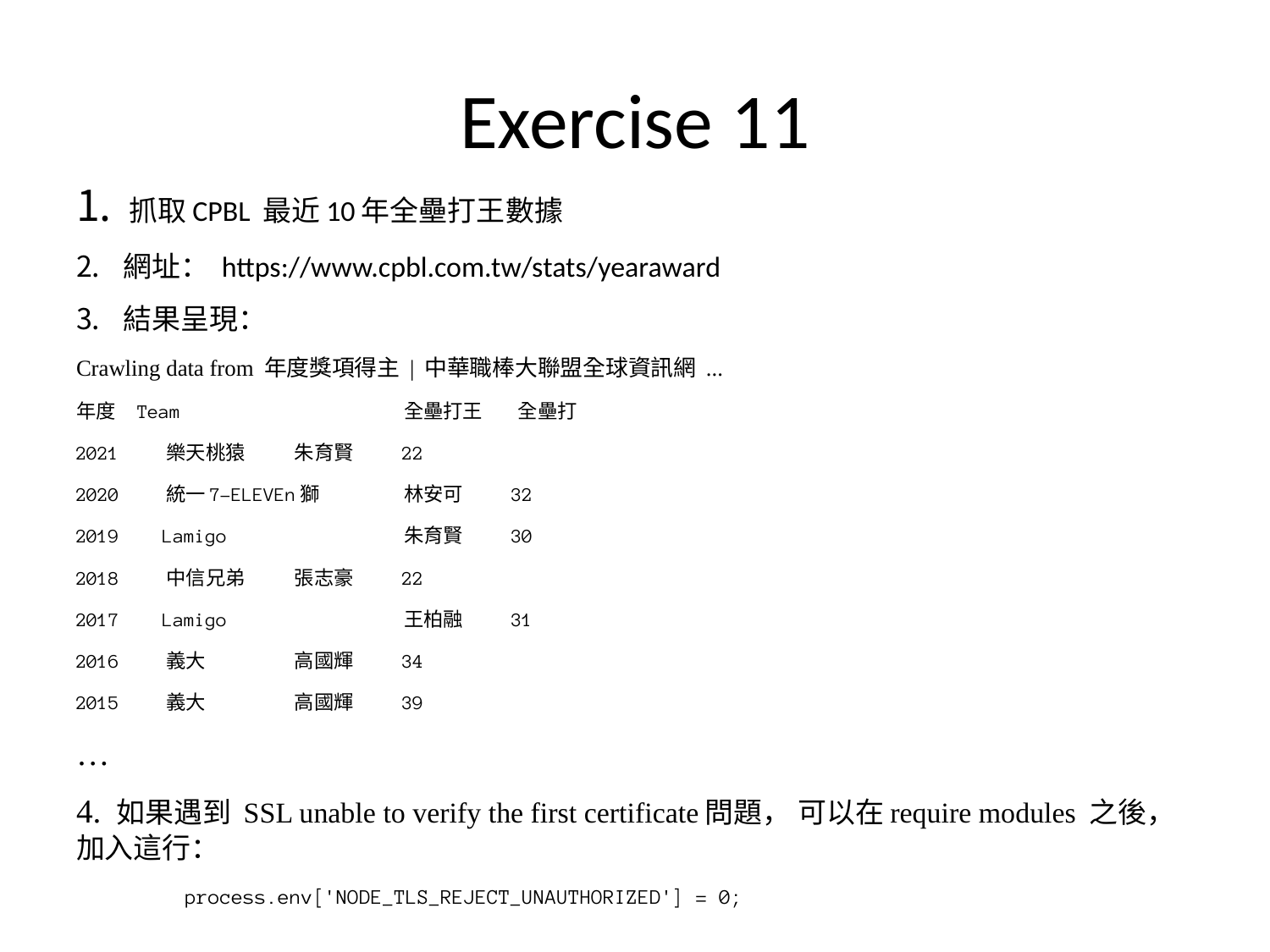

# Exercise 11
 抓取CPBL 最近10年全壘打王數據
 網址： https://www.cpbl.com.tw/stats/yearaward
 結果呈現：
Crawling data from 年度獎項得主 | 中華職棒大聯盟全球資訊網 ...
年度    Team            	全壘打王        全壘打
2021    樂天桃猿         	朱育賢          22
2020    統一7-ELEVEn獅	林安可          32
2019    Lamigo           	朱育賢          30
2018    中信兄弟          	張志豪          22
2017    Lamigo           	王柏融          31
2016    義大             	高國輝          34
2015    義大             	高國輝          39
…
4. 如果遇到 SSL unable to verify the first certificate問題， 可以在require modules 之後，加入這行：
	process.env['NODE_TLS_REJECT_UNAUTHORIZED'] = 0;